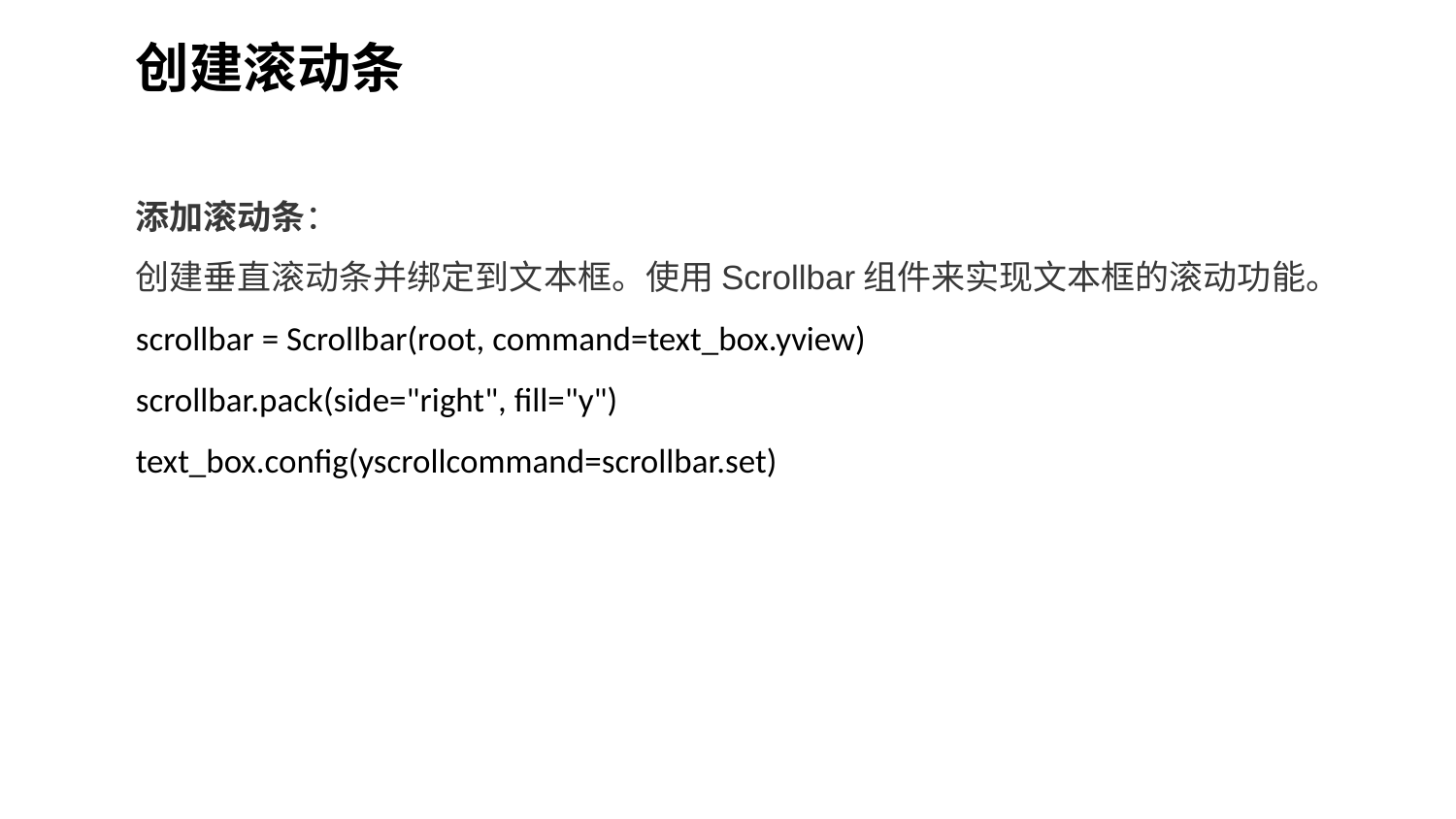

创建滚动条
添加滚动条：
创建垂直滚动条并绑定到文本框。使用Scrollbar组件来实现文本框的滚动功能。
scrollbar = Scrollbar(root, command=text_box.yview)
scrollbar.pack(side="right", fill="y")
text_box.config(yscrollcommand=scrollbar.set)